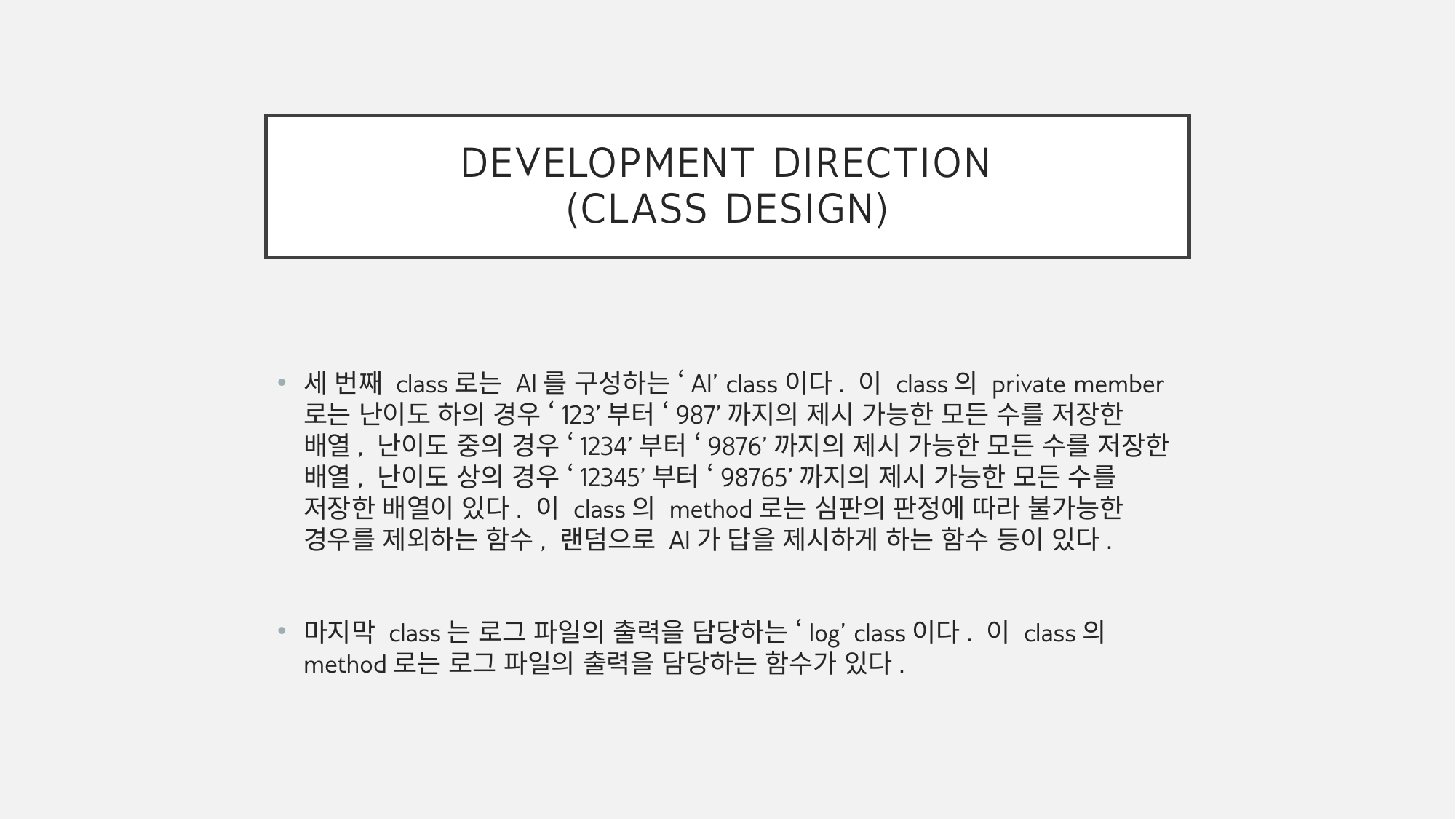

# Development direction (Class Design)

세 번째 class로는 AI를 구성하는 ‘AI’ class이다. 이 class의 private member로는 난이도 하의 경우 ‘123’부터 ‘987’까지의 제시 가능한 모든 수를 저장한 배열, 난이도 중의 경우 ‘1234’부터 ‘9876’까지의 제시 가능한 모든 수를 저장한 배열, 난이도 상의 경우 ‘12345’부터 ‘98765’까지의 제시 가능한 모든 수를 저장한 배열이 있다. 이 class의 method로는 심판의 판정에 따라 불가능한 경우를 제외하는 함수, 랜덤으로 AI가 답을 제시하게 하는 함수 등이 있다.

마지막 class는 로그 파일의 출력을 담당하는 ‘log’ class이다. 이 class의 method로는 로그 파일의 출력을 담당하는 함수가 있다.